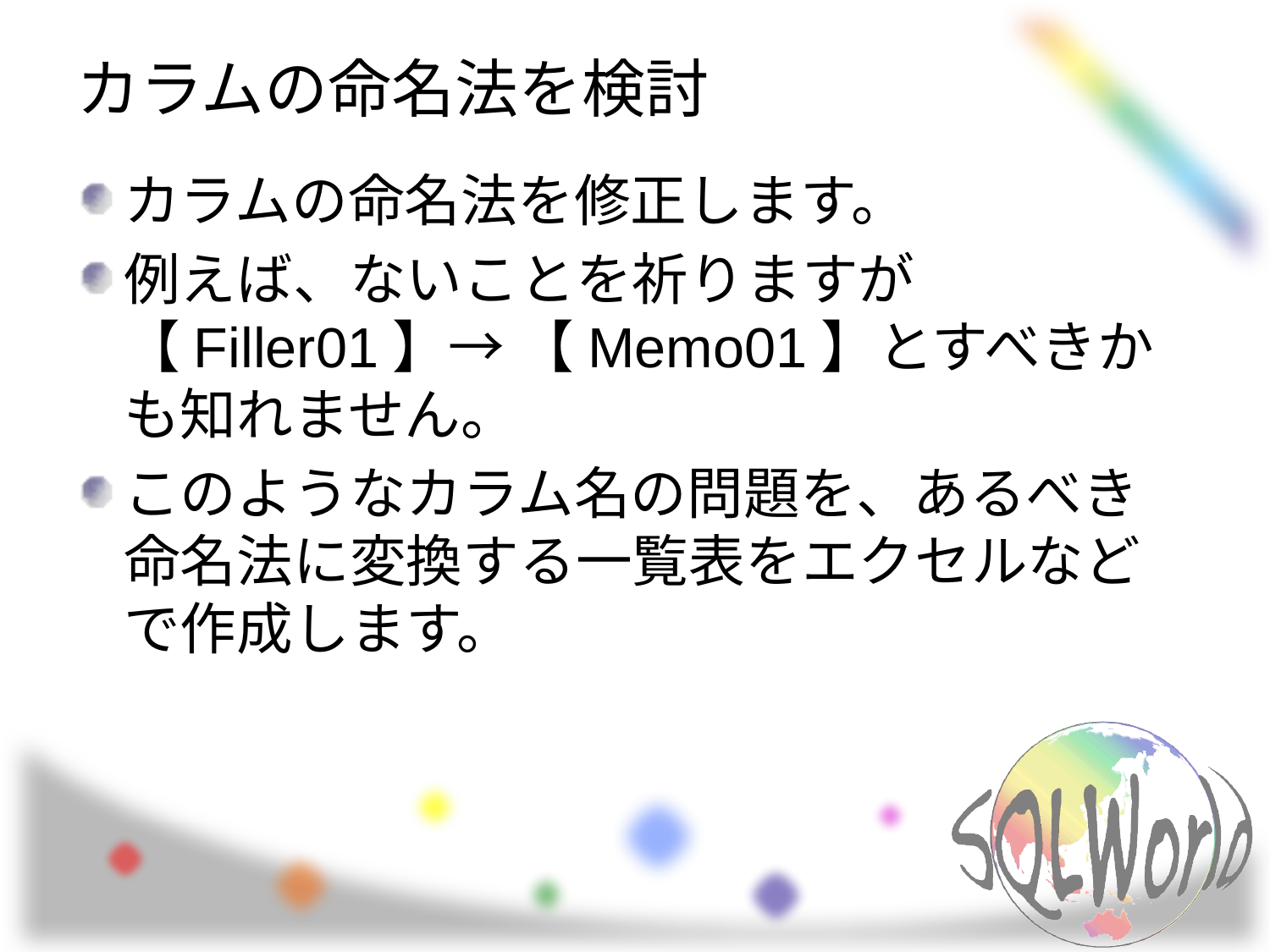

# カラムの命名法を検討
カラムの命名法を修正します。
例えば、ないことを祈りますが【Filler01】→ 【Memo01】とすべきかも知れません。
このようなカラム名の問題を、あるべき命名法に変換する一覧表をエクセルなどで作成します。